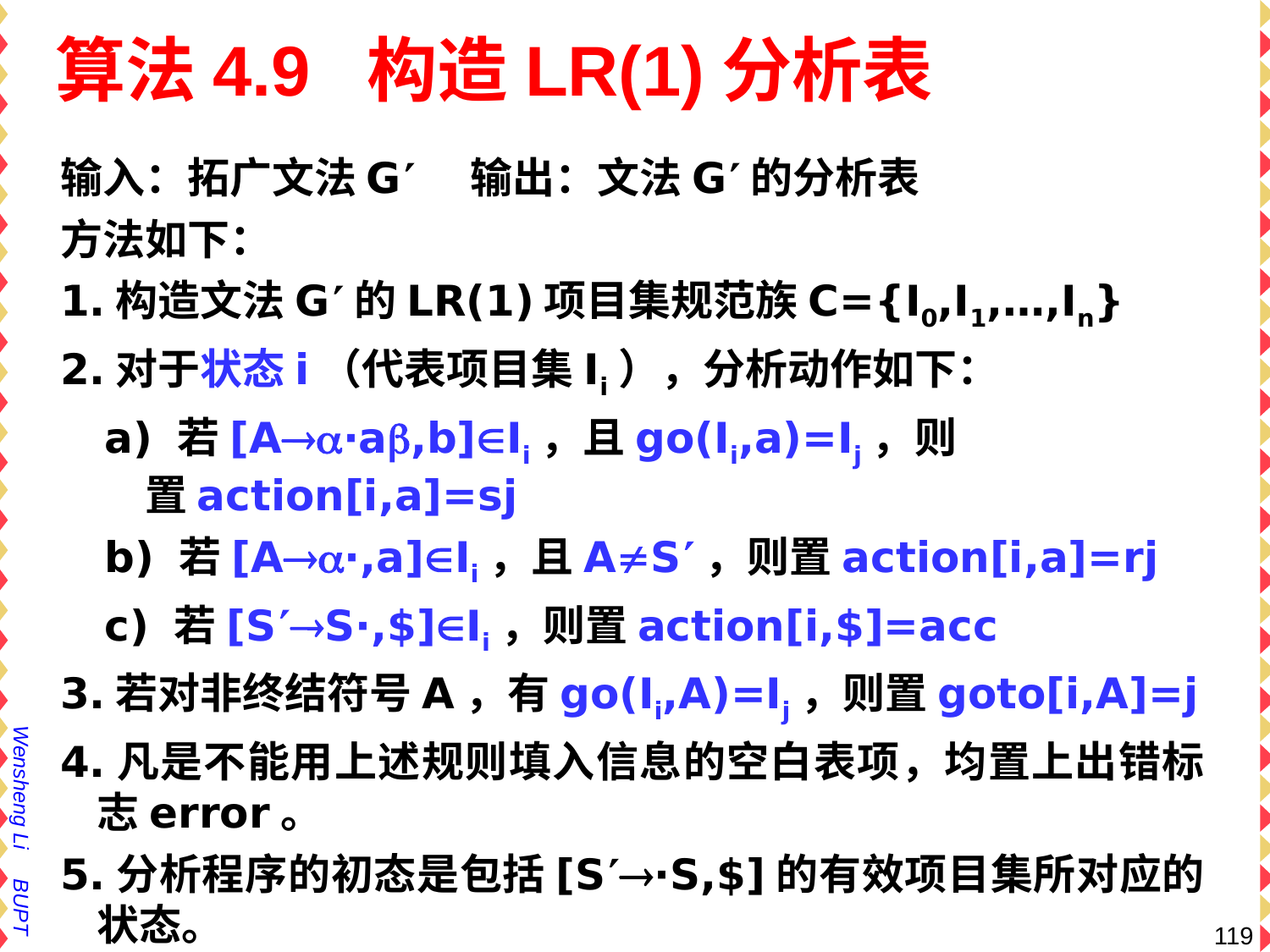

# 算法4.9  构造LR(1)分析表
输入：拓广文法G′   输出：文法G′的分析表
方法如下：
1.构造文法G′的LR(1)项目集规范族C={I0,I1,…,In}
2.对于状态i（代表项目集Ii），分析动作如下：
   a) 若[A→α·aβ,b]∈Ii，且go(Ii,a)=Ij，则
     置action[i,a]=sj
   b) 若[A→α·,a]∈Ii，且A≠S′，则置action[i,a]=rj
   c) 若[S′→S·,$]∈Ii，则置action[i,$]=acc
3.若对非终结符号A，有go(Ii,A)=Ij，则置goto[i,A]=j
4.凡是不能用上述规则填入信息的空白表项，均置上出错标志error。
5.分析程序的初态是包括[S′→·S,$]的有效项目集所对应的状态。
119